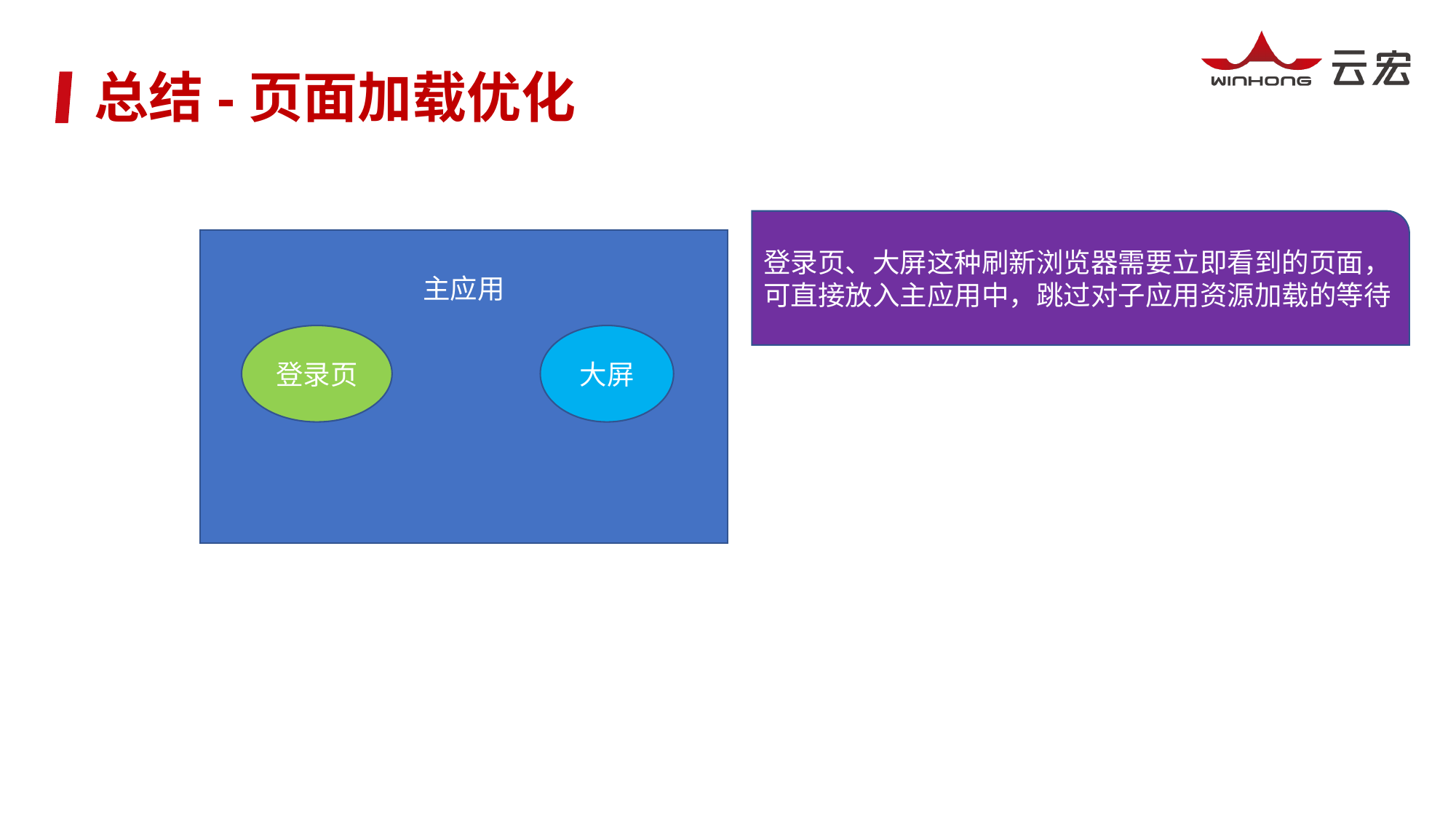

总结-页面加载优化

登录页、大屏这种刷新浏览器需要立即看到的页面，可直接放入主应用中，跳过对子应用资源加载的等待
主应用

登录页
大屏